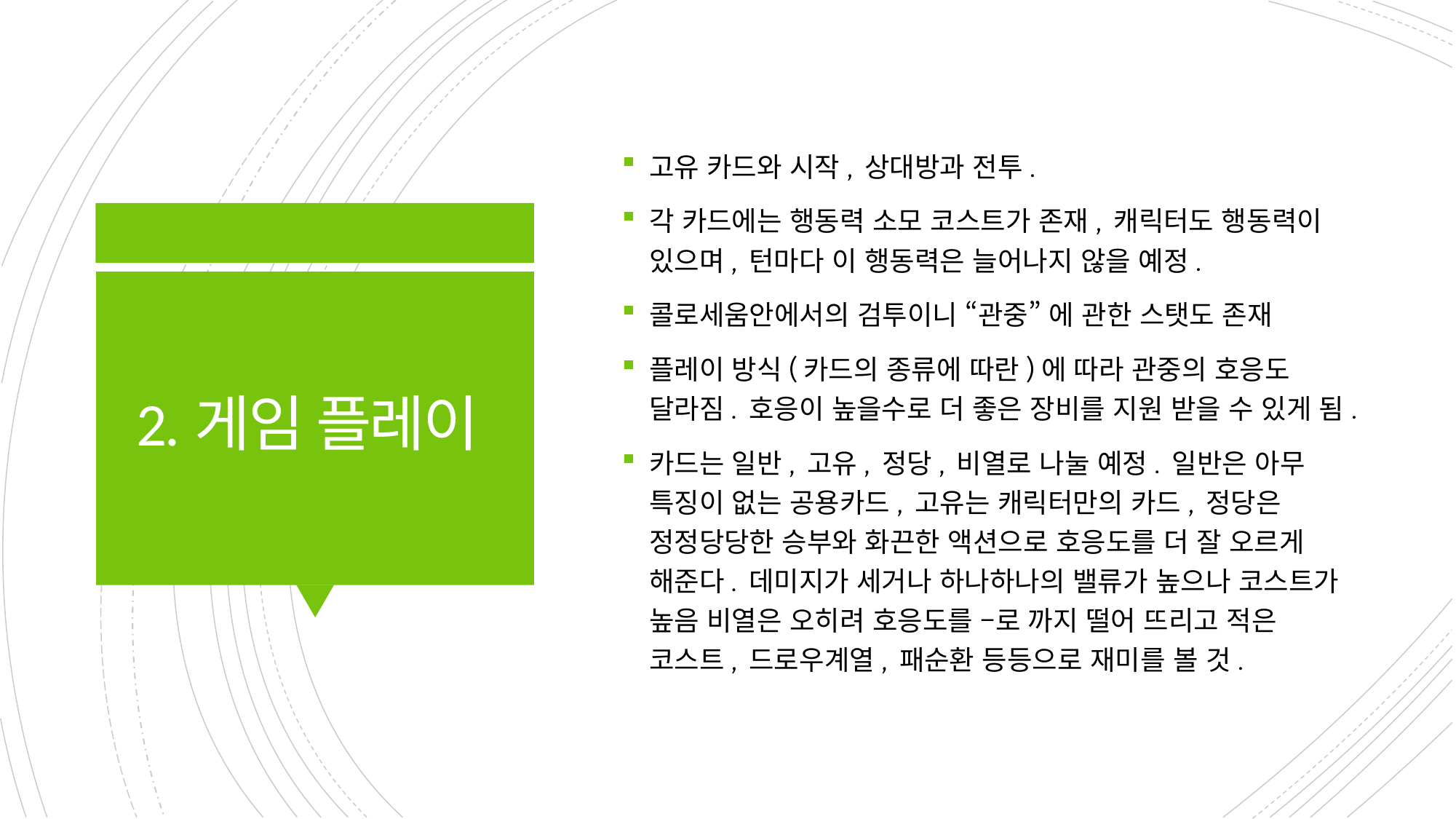

고유 카드와 시작, 상대방과 전투.
각 카드에는 행동력 소모 코스트가 존재, 캐릭터도 행동력이 있으며, 턴마다 이 행동력은 늘어나지 않을 예정.
콜로세움안에서의 검투이니 “관중” 에 관한 스탯도 존재
플레이 방식(카드의 종류에 따란)에 따라 관중의 호응도 달라짐. 호응이 높을수로 더 좋은 장비를 지원 받을 수 있게 됨.
카드는 일반, 고유, 정당, 비열로 나눌 예정. 일반은 아무 특징이 없는 공용카드, 고유는 캐릭터만의 카드, 정당은 정정당당한 승부와 화끈한 액션으로 호응도를 더 잘 오르게 해준다. 데미지가 세거나 하나하나의 밸류가 높으나 코스트가 높음 비열은 오히려 호응도를 –로 까지 떨어 뜨리고 적은 코스트, 드로우계열, 패순환 등등으로 재미를 볼 것.
# 2.게임 플레이